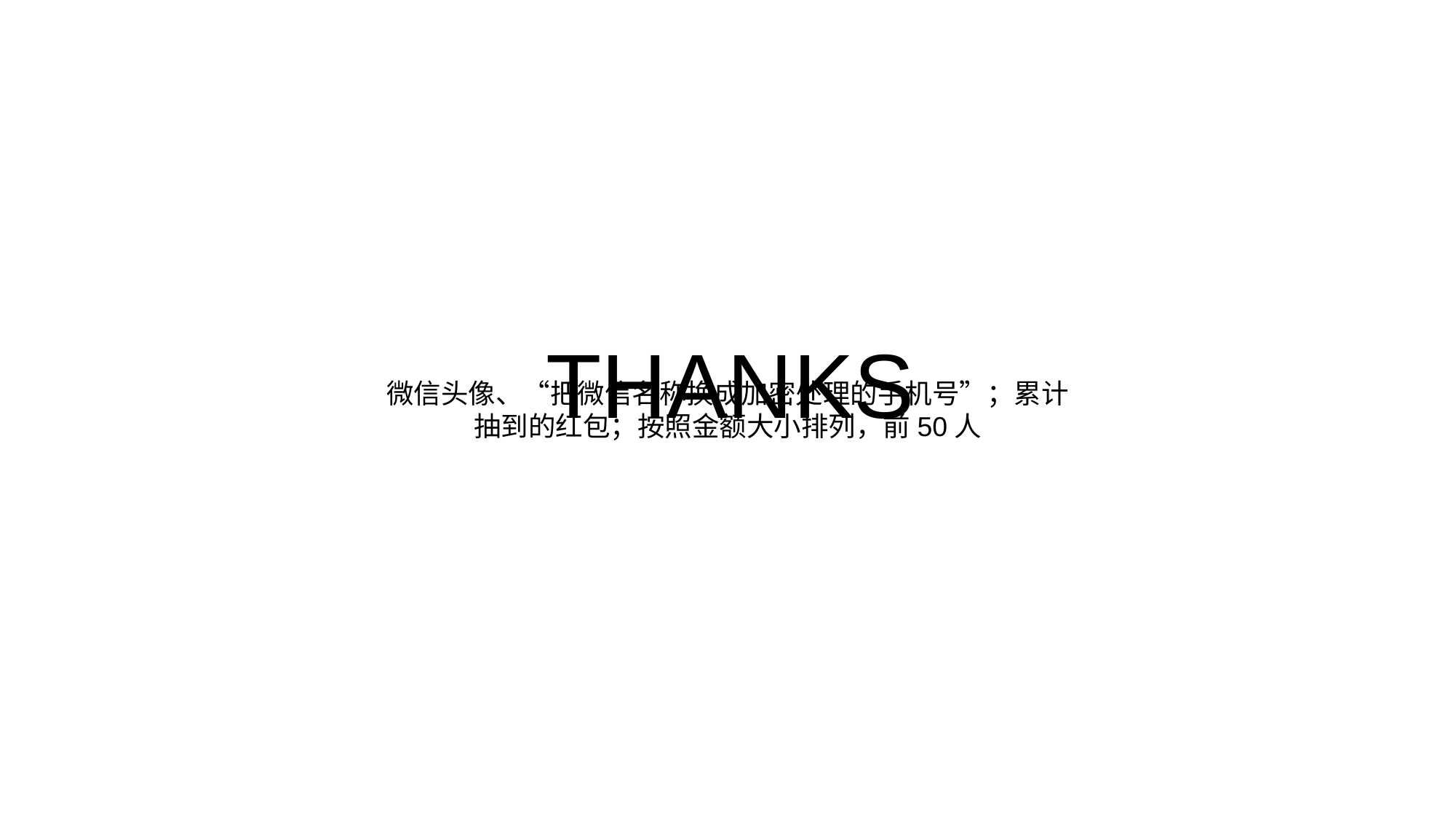

# THANKS
微信头像、“把微信名称换成加密处理的手机号”；累计抽到的红包；按照金额大小排列，前50人